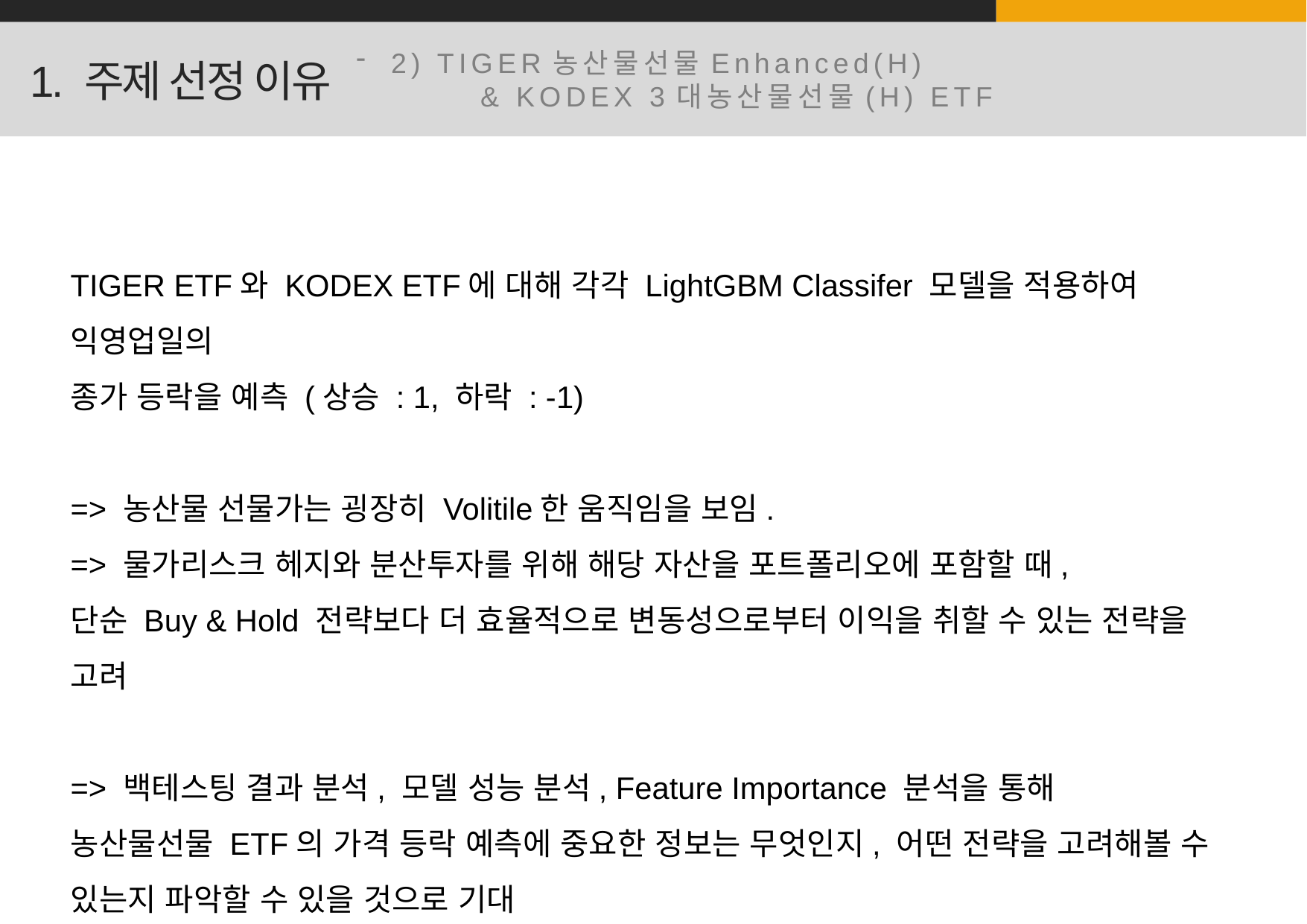

2) TIGER농산물선물Enhanced(H)
	 & KODEX 3대농산물선물(H) ETF
1. 주제 선정 이유
TIGER ETF와 KODEX ETF에 대해 각각 LightGBM Classifer 모델을 적용하여 익영업일의
종가 등락을 예측 (상승 : 1, 하락 : -1)

=> 농산물 선물가는 굉장히 Volitile한 움직임을 보임.
=> 물가리스크 헤지와 분산투자를 위해 해당 자산을 포트폴리오에 포함할 때,
단순 Buy & Hold 전략보다 더 효율적으로 변동성으로부터 이익을 취할 수 있는 전략을 고려

=> 백테스팅 결과 분석, 모델 성능 분석, Feature Importance 분석을 통해
농산물선물 ETF의 가격 등락 예측에 중요한 정보는 무엇인지, 어떤 전략을 고려해볼 수 있는지 파악할 수 있을 것으로 기대